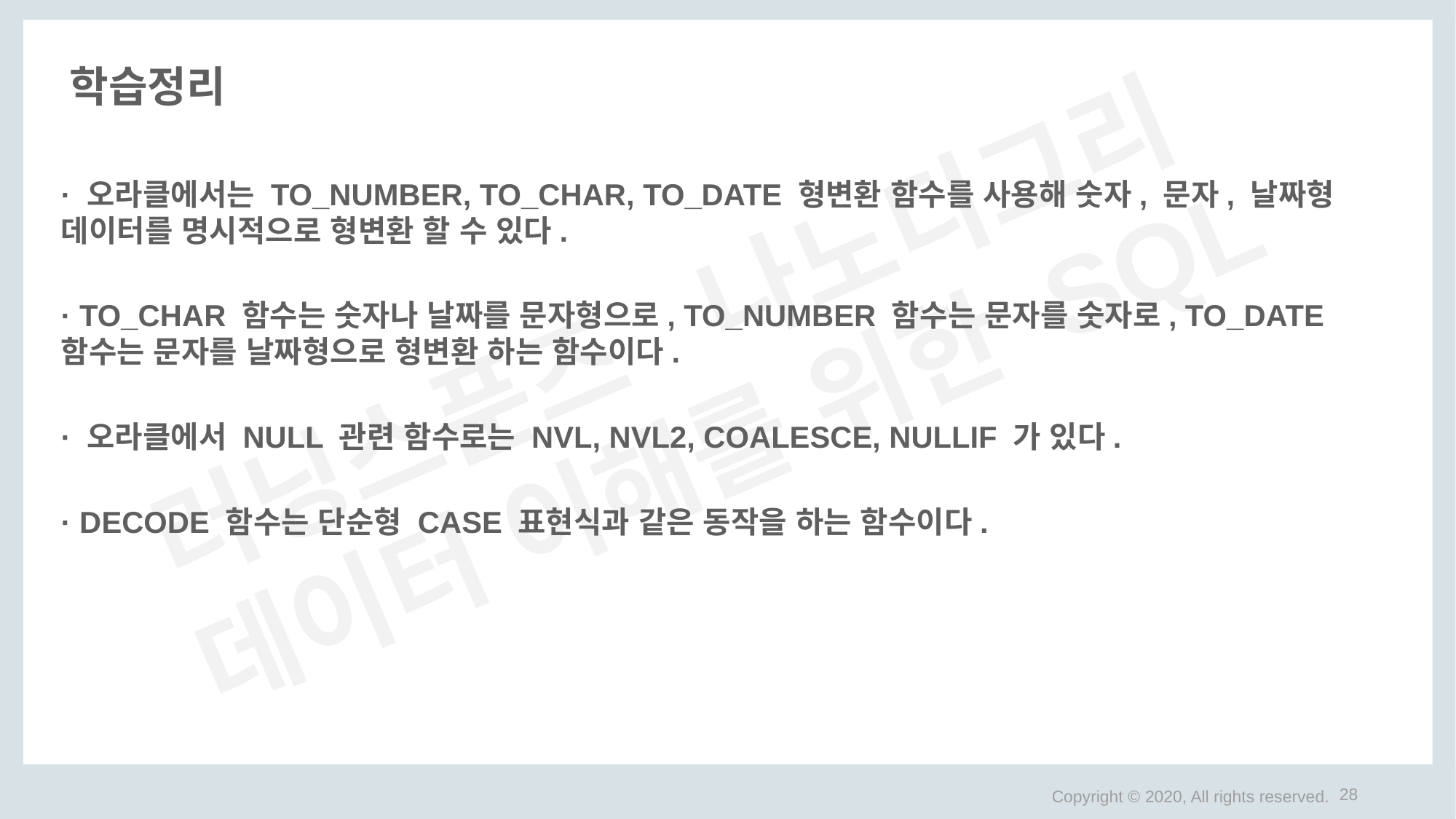

# 학습정리
· 오라클에서는 TO_NUMBER, TO_CHAR, TO_DATE 형변환 함수를 사용해 숫자, 문자, 날짜형 데이터를 명시적으로 형변환 할 수 있다.

· TO_CHAR 함수는 숫자나 날짜를 문자형으로, TO_NUMBER 함수는 문자를 숫자로, TO_DATE 함수는 문자를 날짜형으로 형변환 하는 함수이다.

· 오라클에서 NULL 관련 함수로는 NVL, NVL2, COALESCE, NULLIF 가 있다.

· DECODE 함수는 단순형 CASE 표현식과 같은 동작을 하는 함수이다.